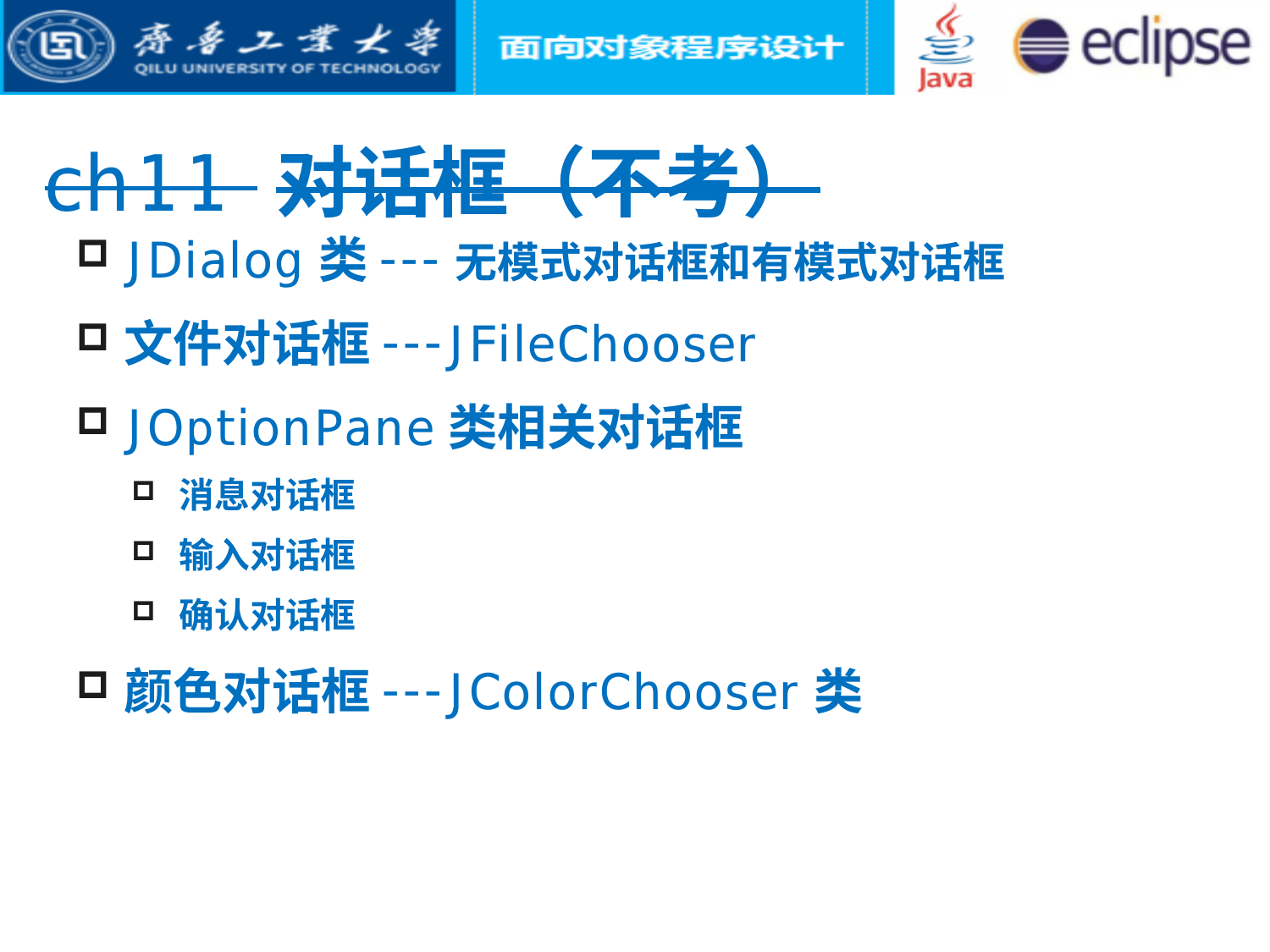

# ch11 对话框（不考）
JDialog类---无模式对话框和有模式对话框
文件对话框---JFileChooser
JOptionPane类相关对话框
消息对话框
输入对话框
确认对话框
颜色对话框---JColorChooser类
17